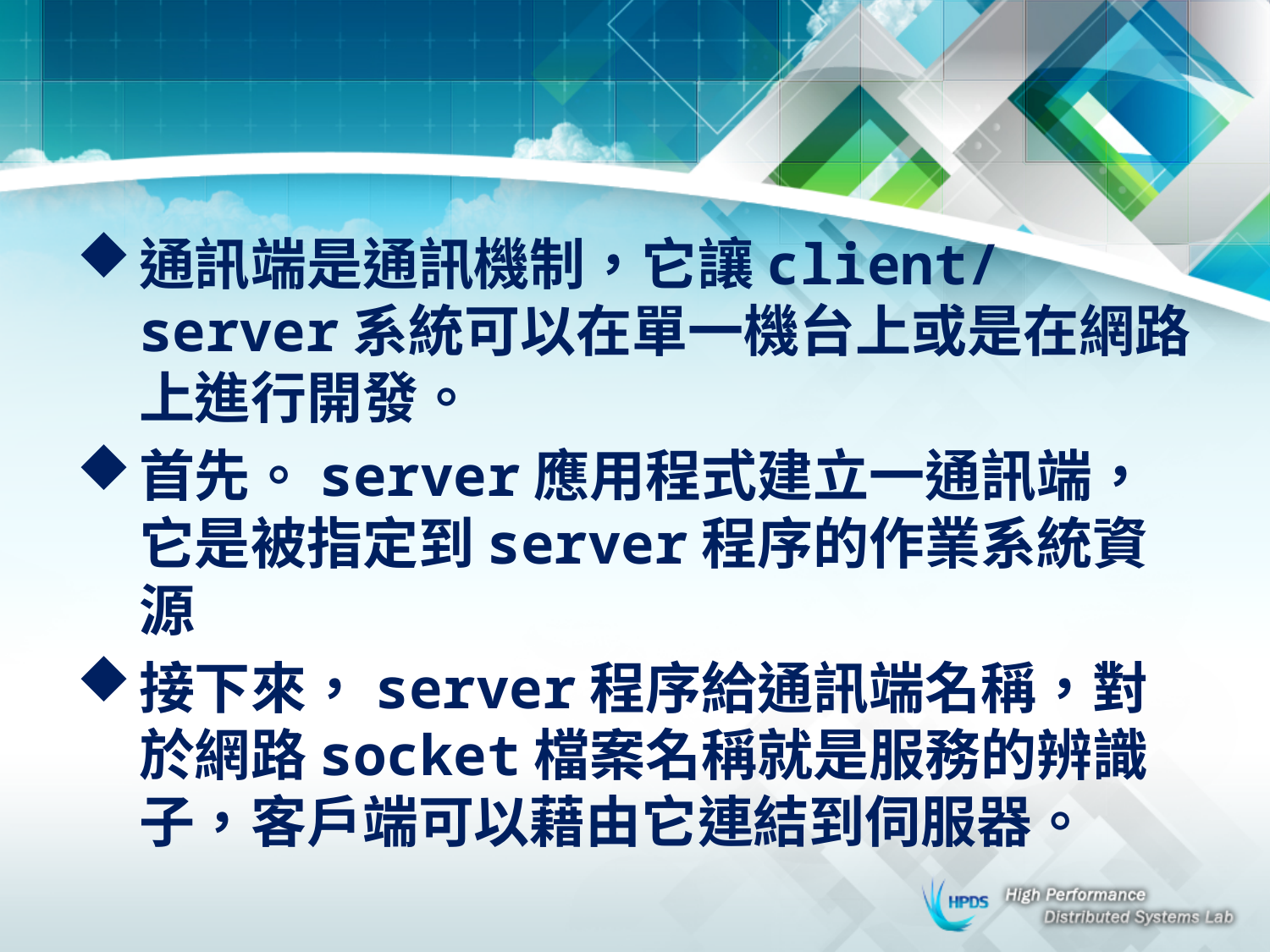

#
通訊端是通訊機制，它讓client/server系統可以在單一機台上或是在網路上進行開發。
首先。server應用程式建立一通訊端，它是被指定到server程序的作業系統資源
接下來，server程序給通訊端名稱，對於網路socket檔案名稱就是服務的辨識子，客戶端可以藉由它連結到伺服器。